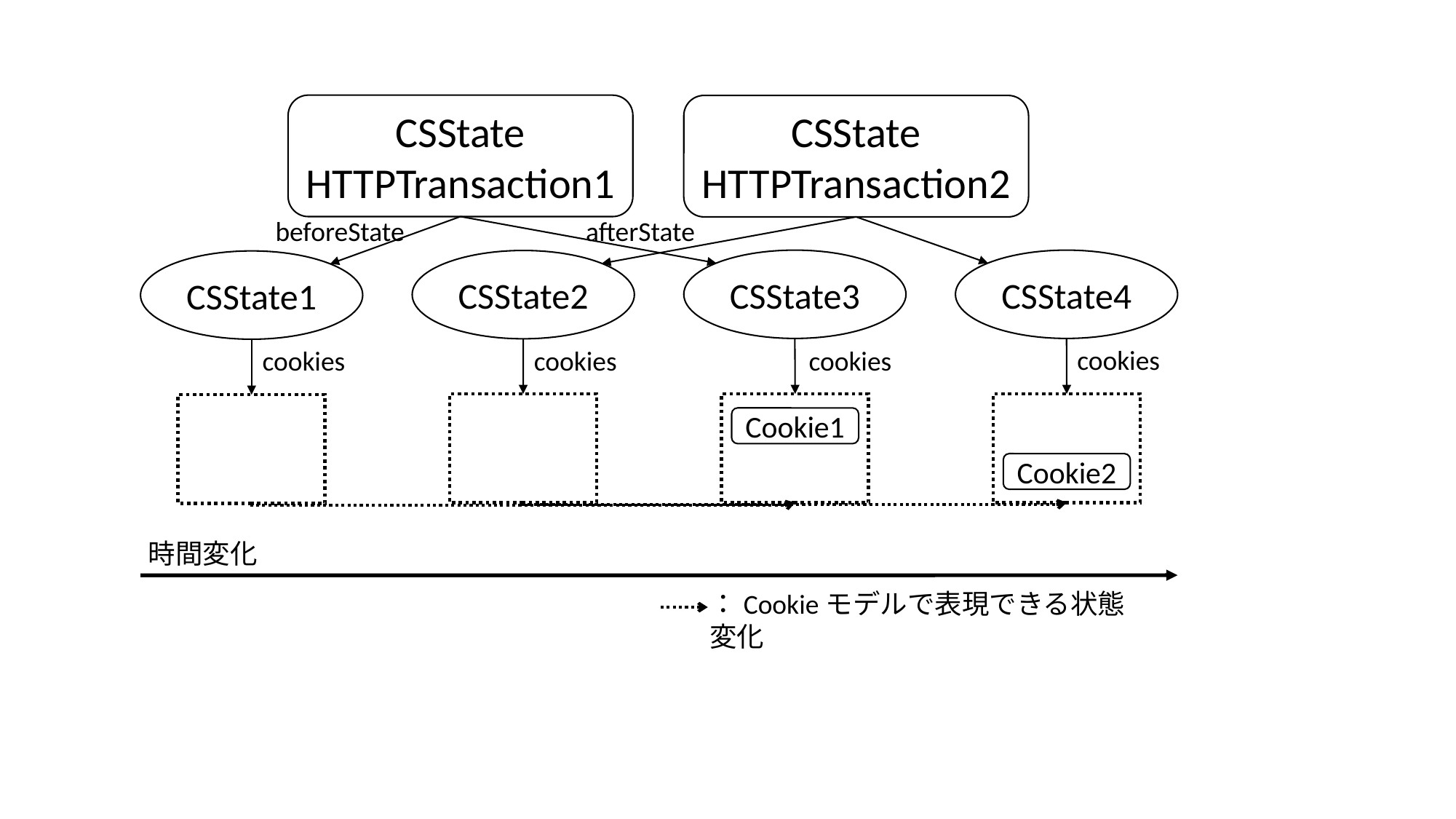

CSState
HTTPTransaction1
CSState
HTTPTransaction2
afterState
beforeState
CSState4
CSState3
CSState2
CSState1
cookies
cookies
cookies
cookies

Cookie1

Cookie2

時間変化
：Cookieモデルで表現できる状態変化